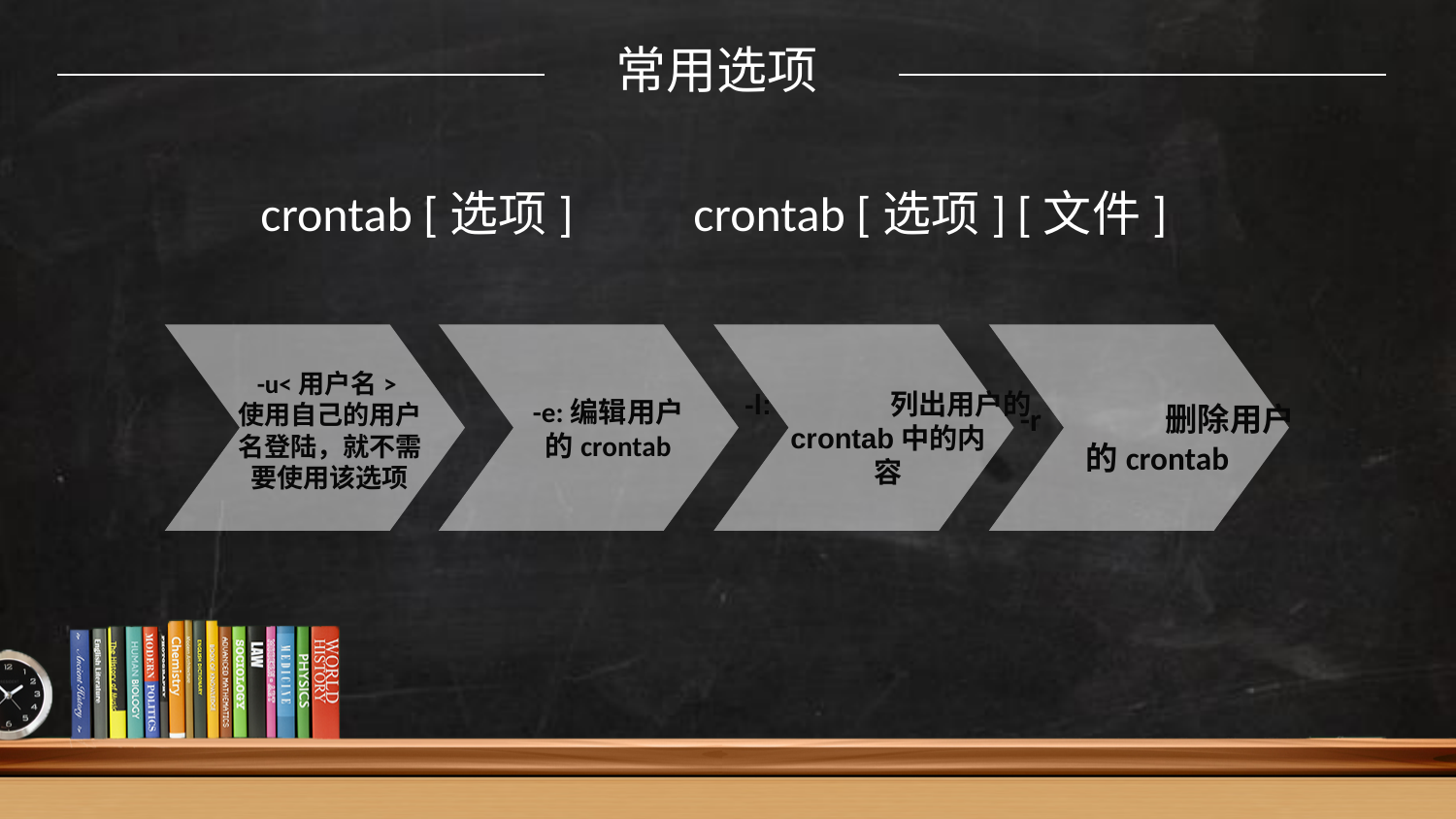

常用选项
crontab [选项]           crontab [选项] [文件]

-e:编辑用户
的crontab
-u<用户名>
使用自己的用户
名登陆，就不需
要使用该选项
-l:	列出用户的
crontab中的内
容
-r	删除用户
的crontab